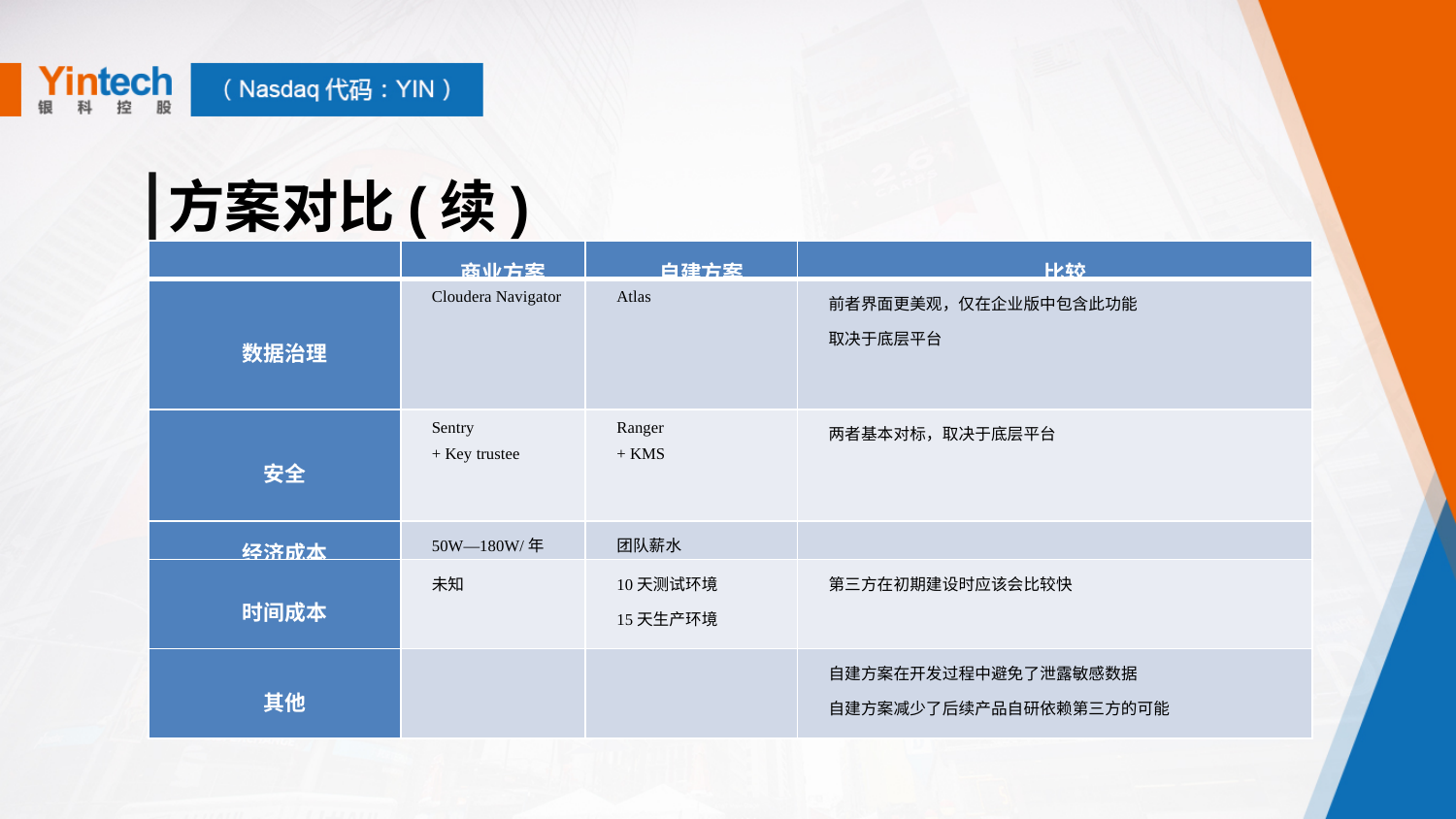

方案对比(续)

|  | 商业方案 | 自建方案 | 比较 |
| --- | --- | --- | --- |
| 数据治理 | Cloudera Navigator | Atlas | 前者界面更美观，仅在企业版中包含此功能 取决于底层平台 |
| 安全 | Sentry + Key trustee | Ranger + KMS | 两者基本对标，取决于底层平台 |
| 经济成本 | 50W—180W/年 | 团队薪水 |  |
| 时间成本 | 未知 | 10天测试环境 15天生产环境 | 第三方在初期建设时应该会比较快 |
| 其他 |  |  | 自建方案在开发过程中避免了泄露敏感数据 自建方案减少了后续产品自研依赖第三方的可能 |
合规